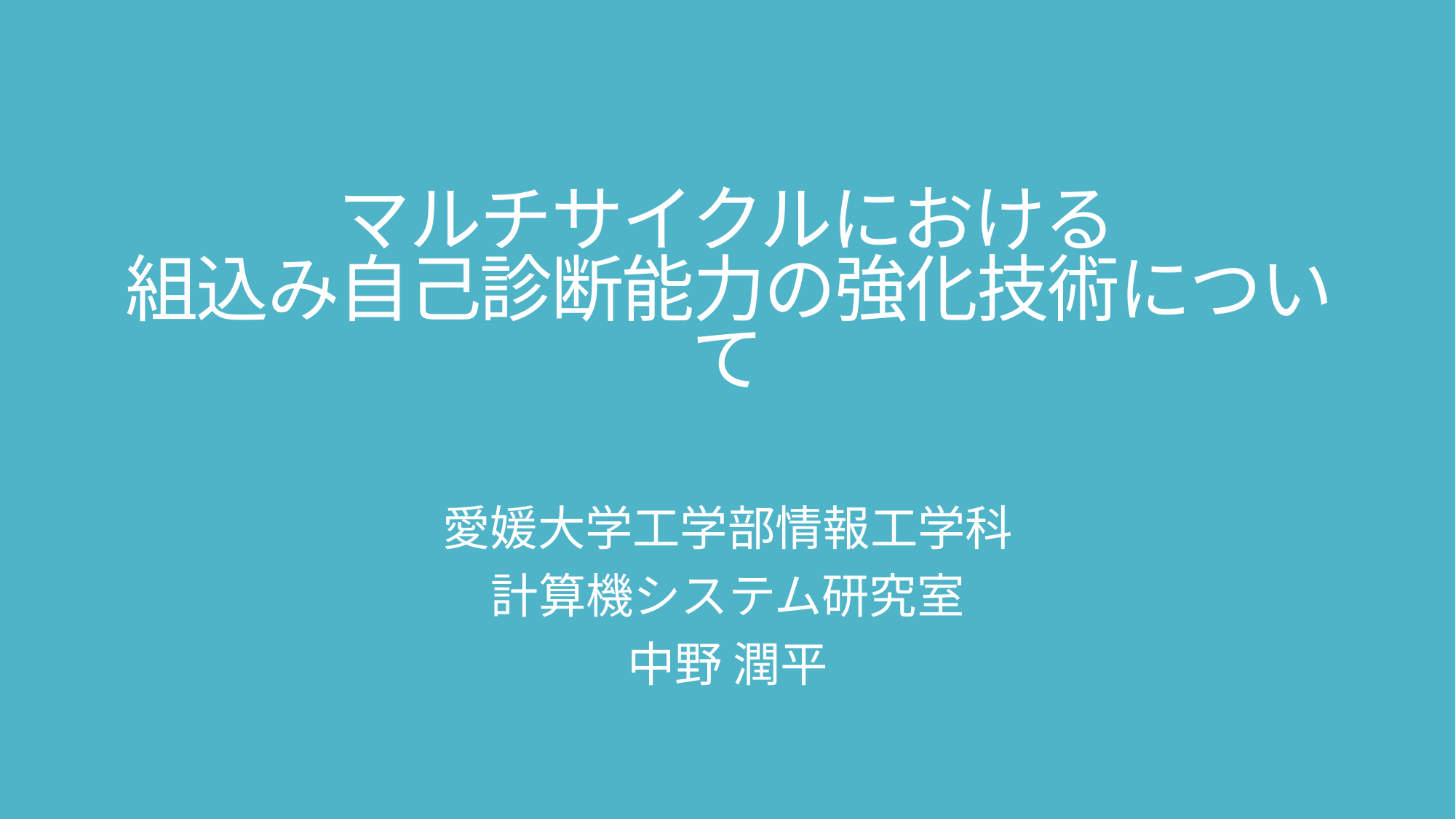

# マルチサイクルにおける 組込み自己診断能力の強化技術について
愛媛大学工学部情報工学科
計算機システム研究室
中野 潤平